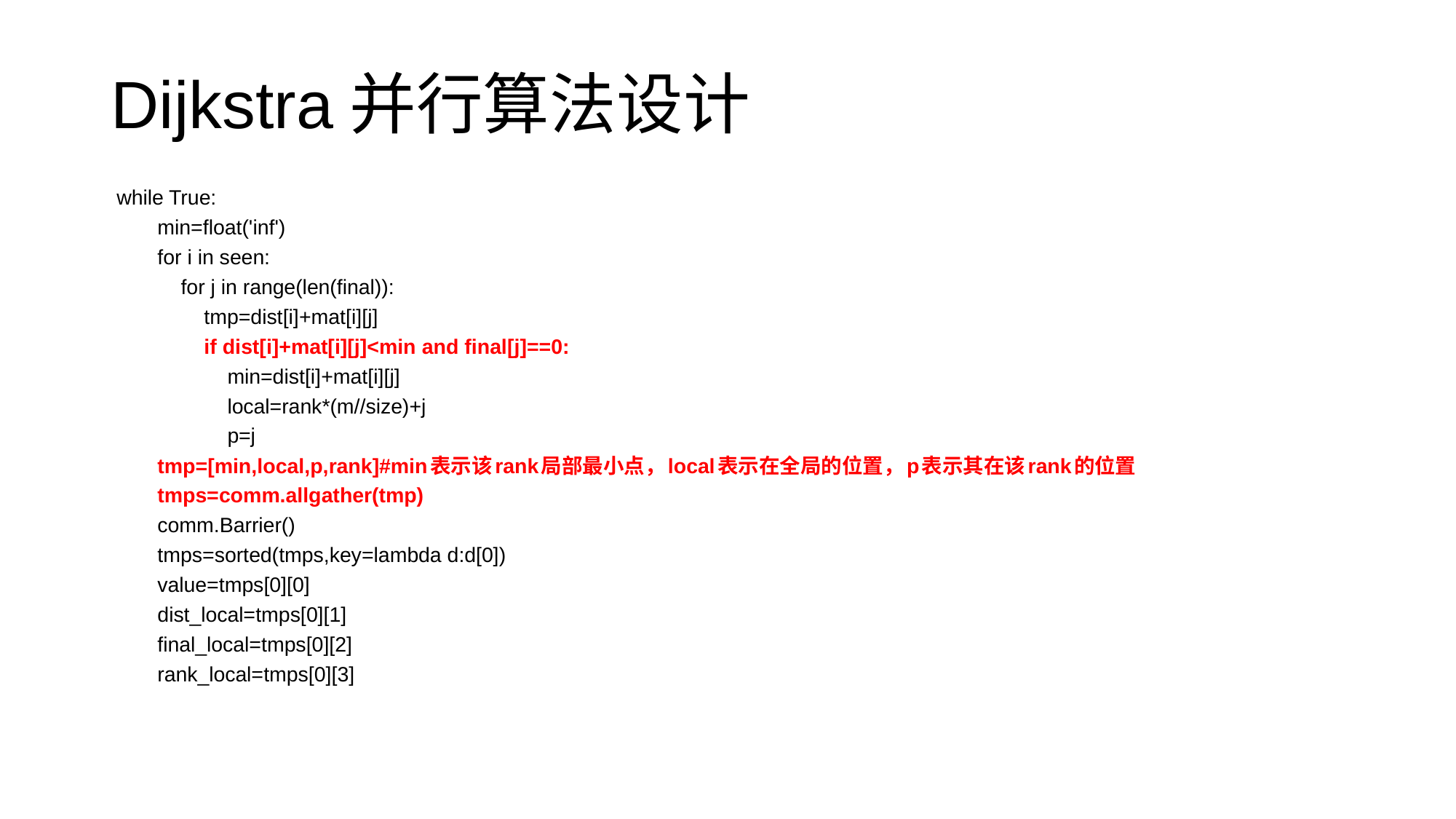

# Dijkstra并行算法设计
 while True:
        min=float('inf')
        for i in seen:
            for j in range(len(final)):
                tmp=dist[i]+mat[i][j]
                if dist[i]+mat[i][j]<min and final[j]==0:
                    min=dist[i]+mat[i][j]
                    local=rank*(m//size)+j
                    p=j
        tmp=[min,local,p,rank]#min表示该rank局部最小点，local表示在全局的位置，p表示其在该rank的位置
        tmps=comm.allgather(tmp)
        comm.Barrier()
        tmps=sorted(tmps,key=lambda d:d[0])
        value=tmps[0][0]
        dist_local=tmps[0][1]
        final_local=tmps[0][2]
        rank_local=tmps[0][3]